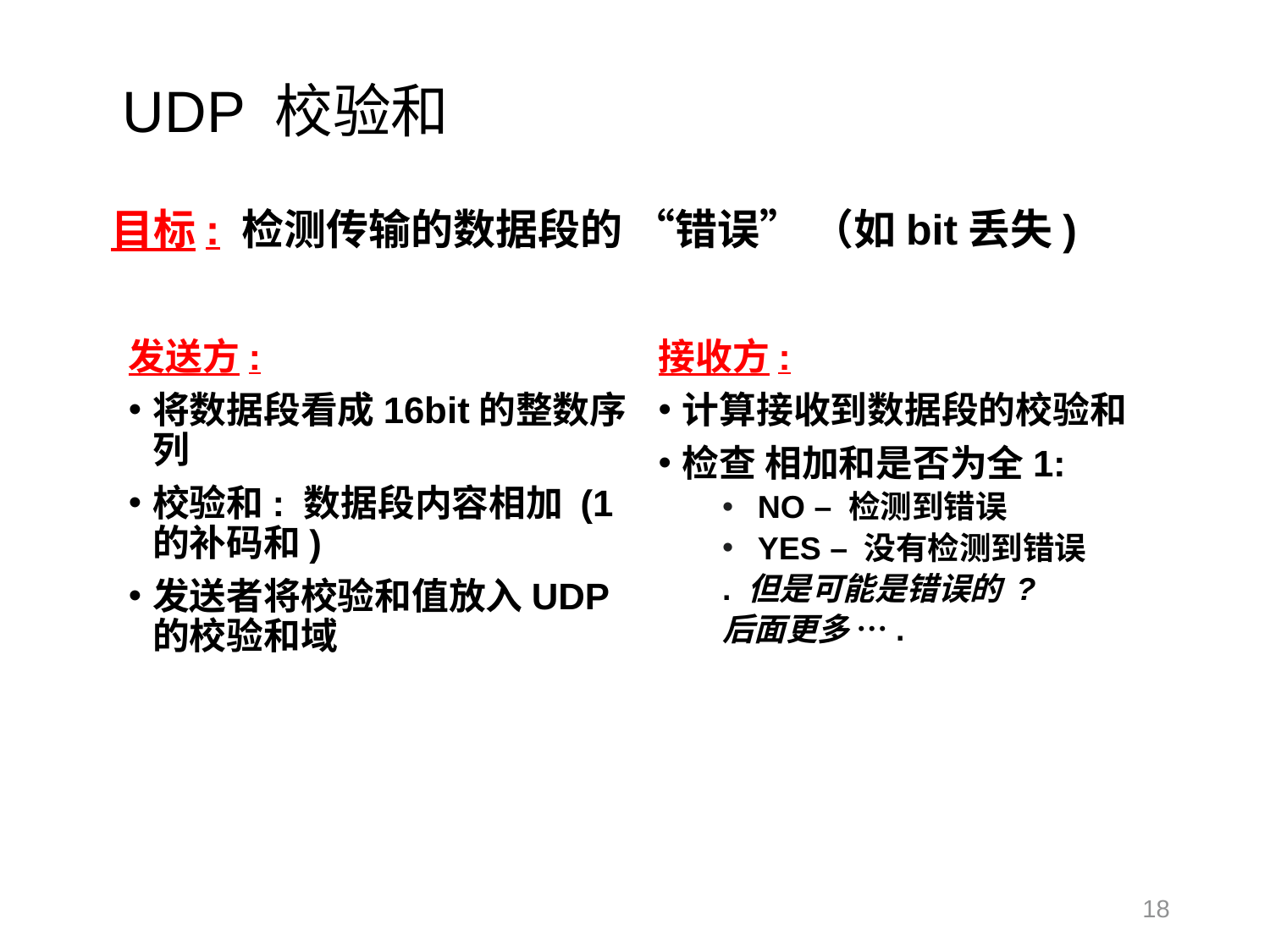

# UDP 校验和
目标: 检测传输的数据段的 “错误” （如bit丢失)
发送方:
将数据段看成16bit的整数序列
校验和: 数据段内容相加 (1的补码和)
发送者将校验和值放入UDP的校验和域
接收方:
计算接收到数据段的校验和
检查 相加和是否为全1:
NO – 检测到错误
YES – 没有检测到错误
. 但是可能是错误的 ?
后面更多 ….
18